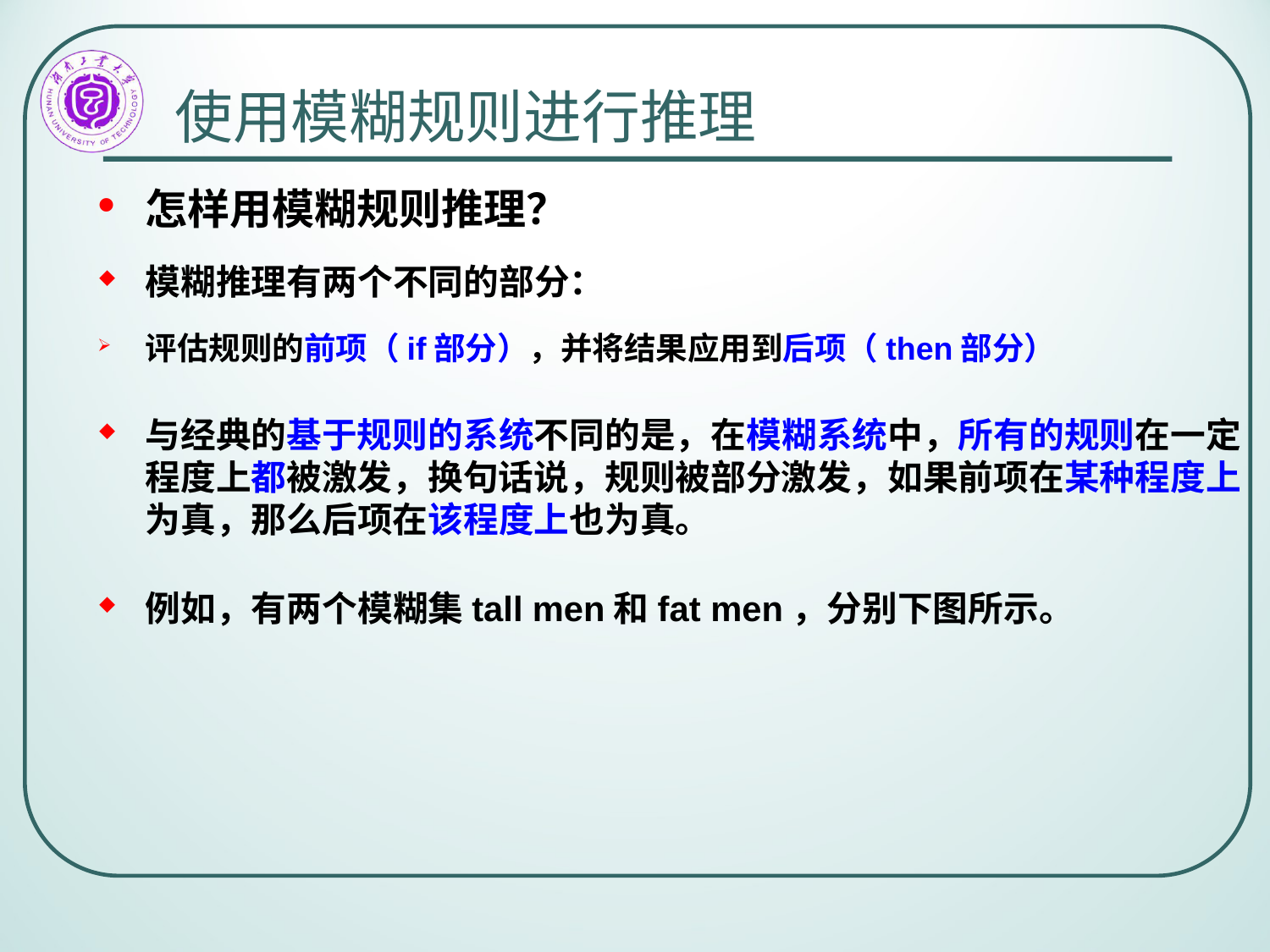

# 使用模糊规则进行推理
怎样用模糊规则推理？

模糊推理有两个不同的部分：

评估规则的前项（if部分），并将结果应用到后项（then部分）

与经典的基于规则的系统不同的是，在模糊系统中，所有的规则在一定程度上都被激发，换句话说，规则被部分激发，如果前项在某种程度上为真，那么后项在该程度上也为真。

例如，有两个模糊集tall men和fat men，分别下图所示。